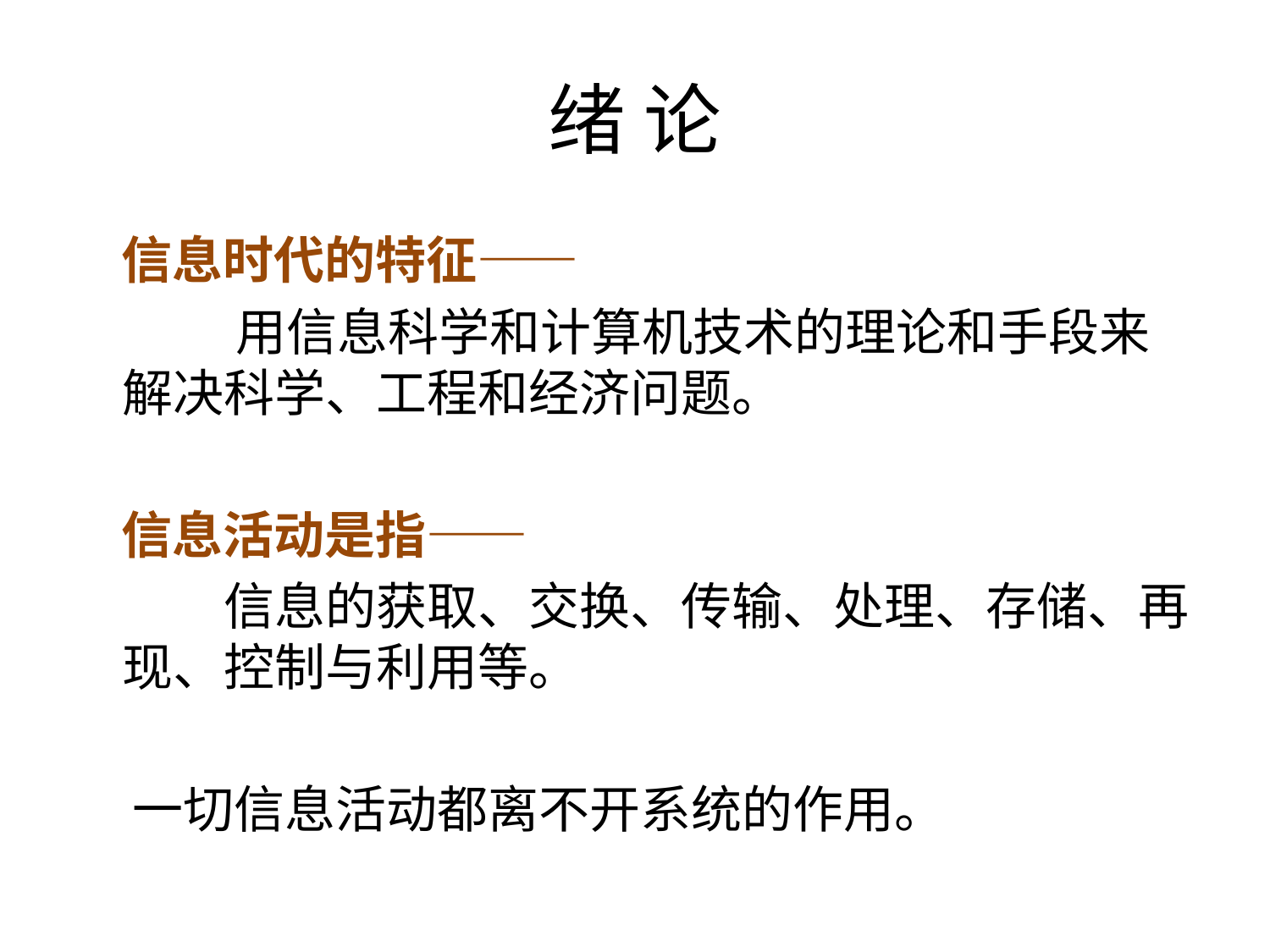

# 绪 论
   信息时代的特征——
             用信息科学和计算机技术的理论和手段来解决科学、工程和经济问题。

   信息活动是指——
            信息的获取、交换、传输、处理、存储、再现、控制与利用等。

    一切信息活动都离不开系统的作用。